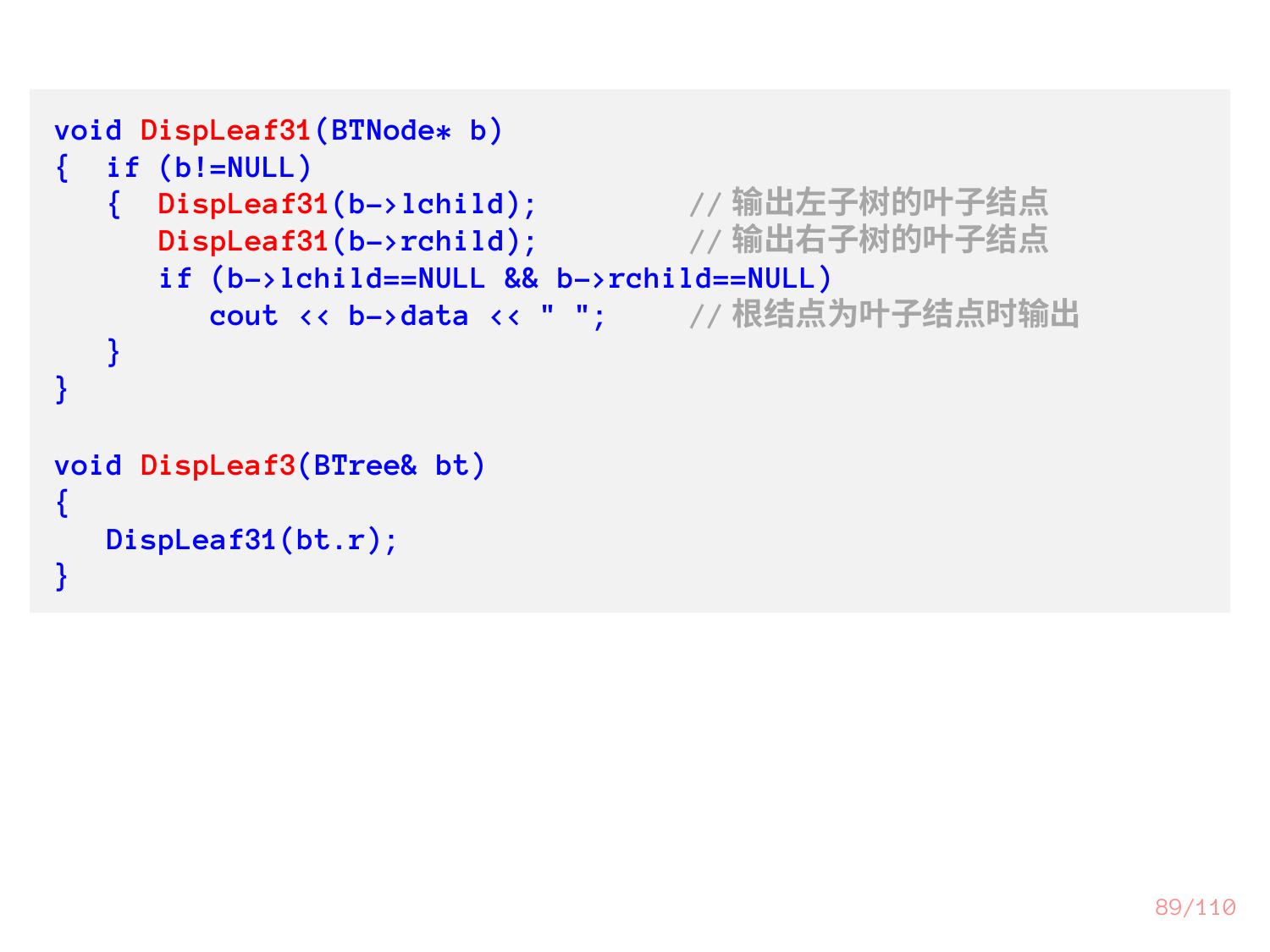

void DispLeaf31(BTNode* b)
{  if (b!=NULL)
   {  DispLeaf31(b->lchild);		//输出左子树的叶子结点
      DispLeaf31(b->rchild);		//输出右子树的叶子结点
      if (b->lchild==NULL && b->rchild==NULL)
         cout << b->data << " "; 	//根结点为叶子结点时输出
   }
}
void DispLeaf3(BTree& bt)
{
   DispLeaf31(bt.r);
}
89/110